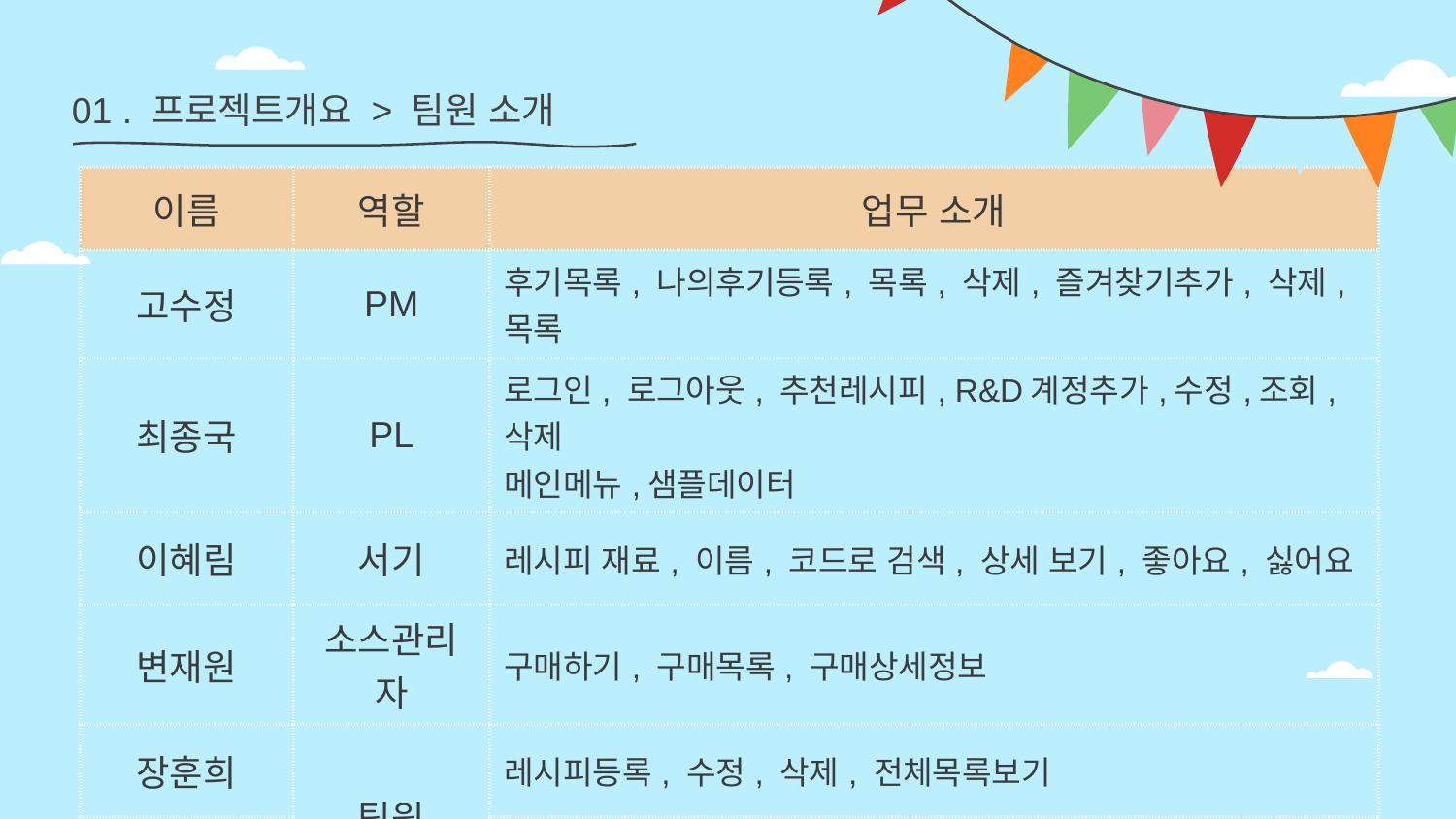

# 01 . 프로젝트개요 > 팀원 소개
| 이름 | 역할 | 업무 소개 |
| --- | --- | --- |
| 고수정 | PM | 후기목록, 나의후기등록, 목록, 삭제, 즐겨찾기추가, 삭제, 목록 |
| 최종국 | PL | 로그인, 로그아웃, 추천레시피, R&D계정추가,수정,조회,삭제 메인메뉴,샘플데이터 |
| 이혜림 | 서기 | 레시피 재료, 이름, 코드로 검색, 상세 보기, 좋아요, 싫어요 |
| 변재원 | 소스관리자 | 구매하기, 구매목록, 구매상세정보 |
| 장훈희 | 팀원 | 레시피등록, 수정, 삭제, 전체목록보기 |
| 백영민 |  | 회원가입, 탈퇴, 내 정보 보기, 수정 |